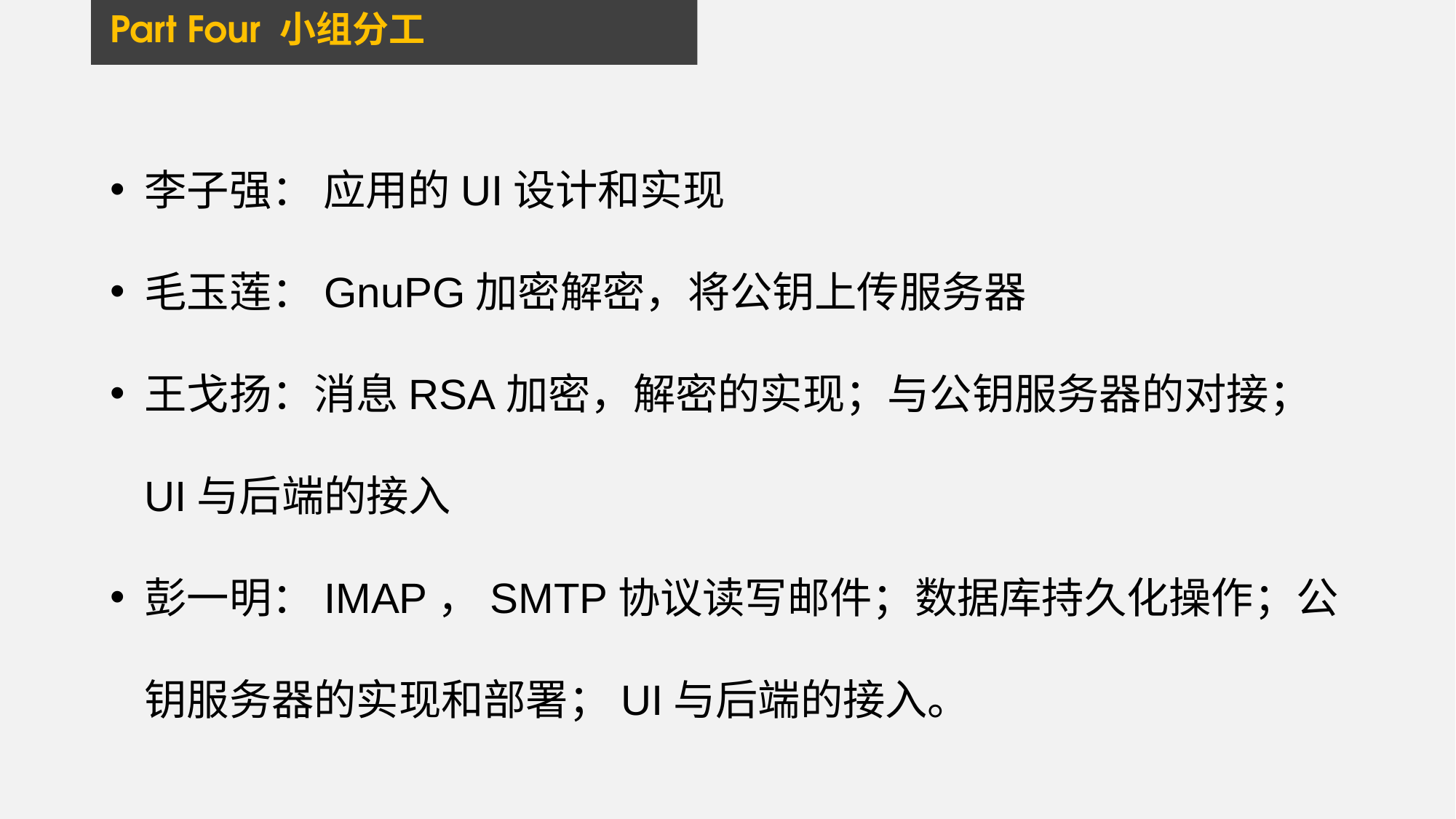

Part Four 小组分工
李子强： 应用的UI设计和实现
毛玉莲：GnuPG加密解密，将公钥上传服务器
王戈扬：消息RSA加密，解密的实现；与公钥服务器的对接； UI与后端的接入
彭一明：IMAP，SMTP协议读写邮件；数据库持久化操作；公钥服务器的实现和部署；UI与后端的接入。